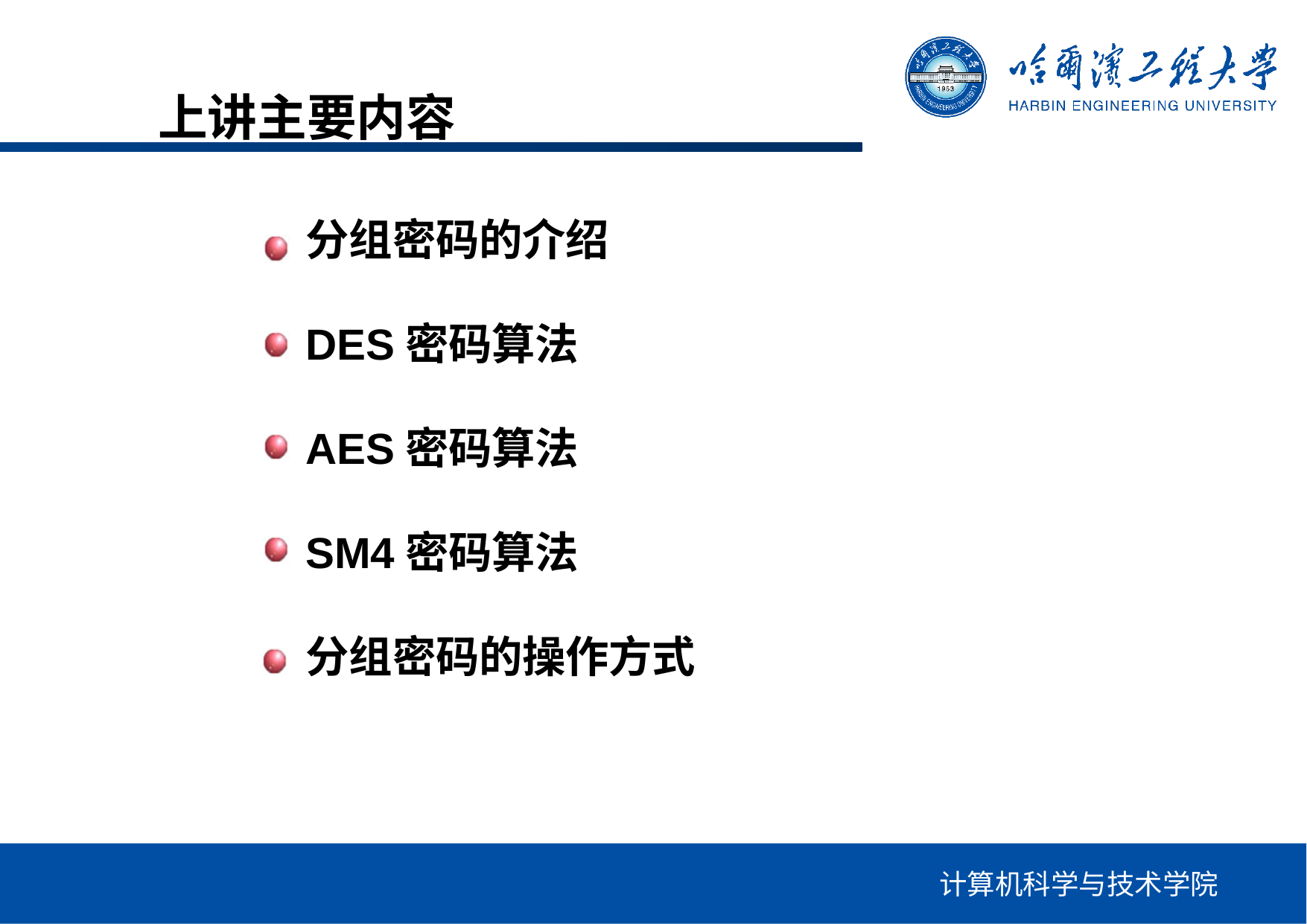

# 上讲主要内容
分组密码的介绍

DES密码算法

AES密码算法

SM4密码算法

分组密码的操作方式